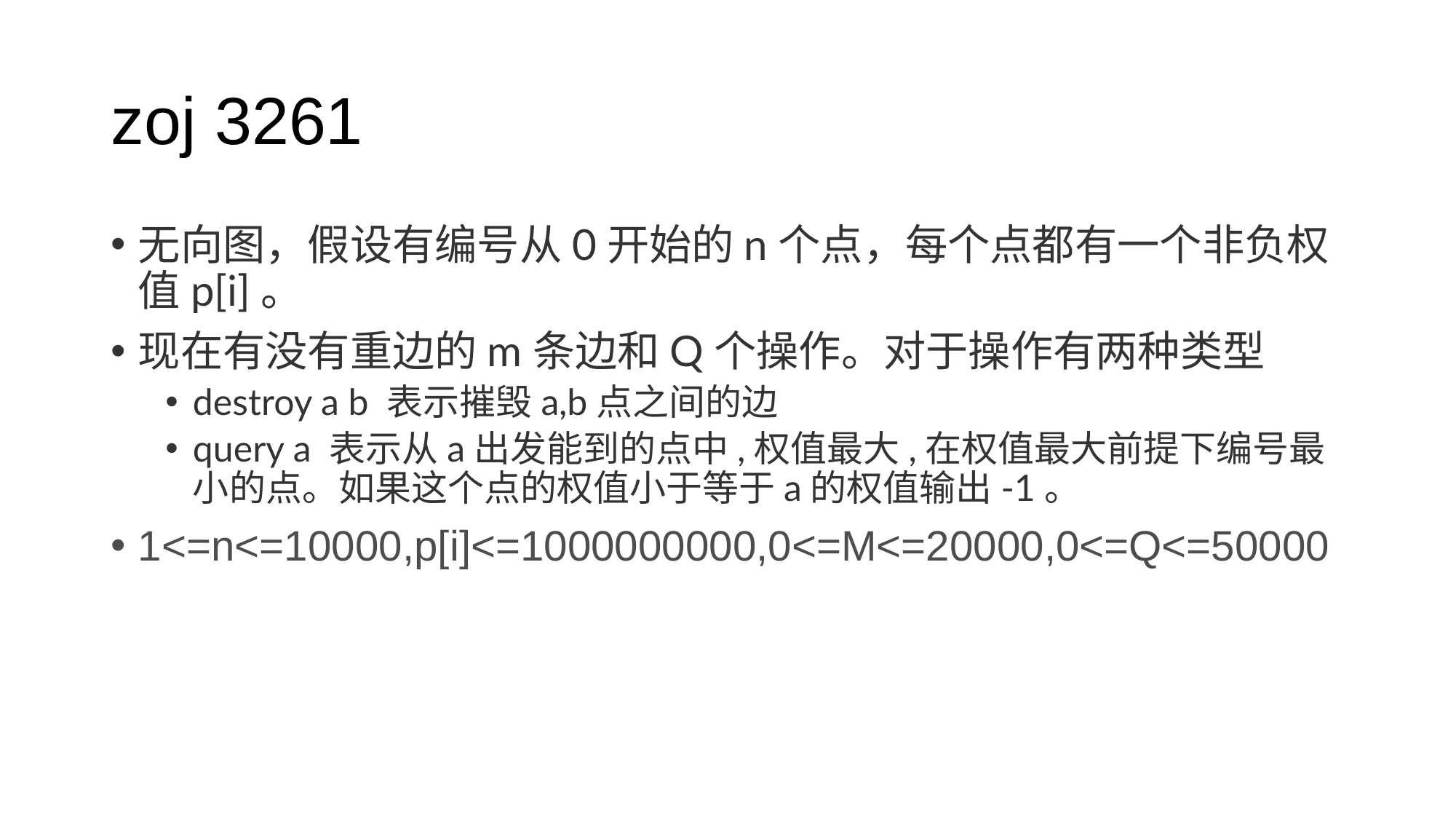

# zoj 3261
无向图，假设有编号从0开始的n个点，每个点都有一个非负权值p[i]。
现在有没有重边的m条边和Q个操作。对于操作有两种类型
destroy a b 表示摧毁a,b点之间的边
query a 表示从a出发能到的点中,权值最大,在权值最大前提下编号最小的点。如果这个点的权值小于等于a的权值输出-1。
1<=n<=10000,p[i]<=1000000000,0<=M<=20000,0<=Q<=50000